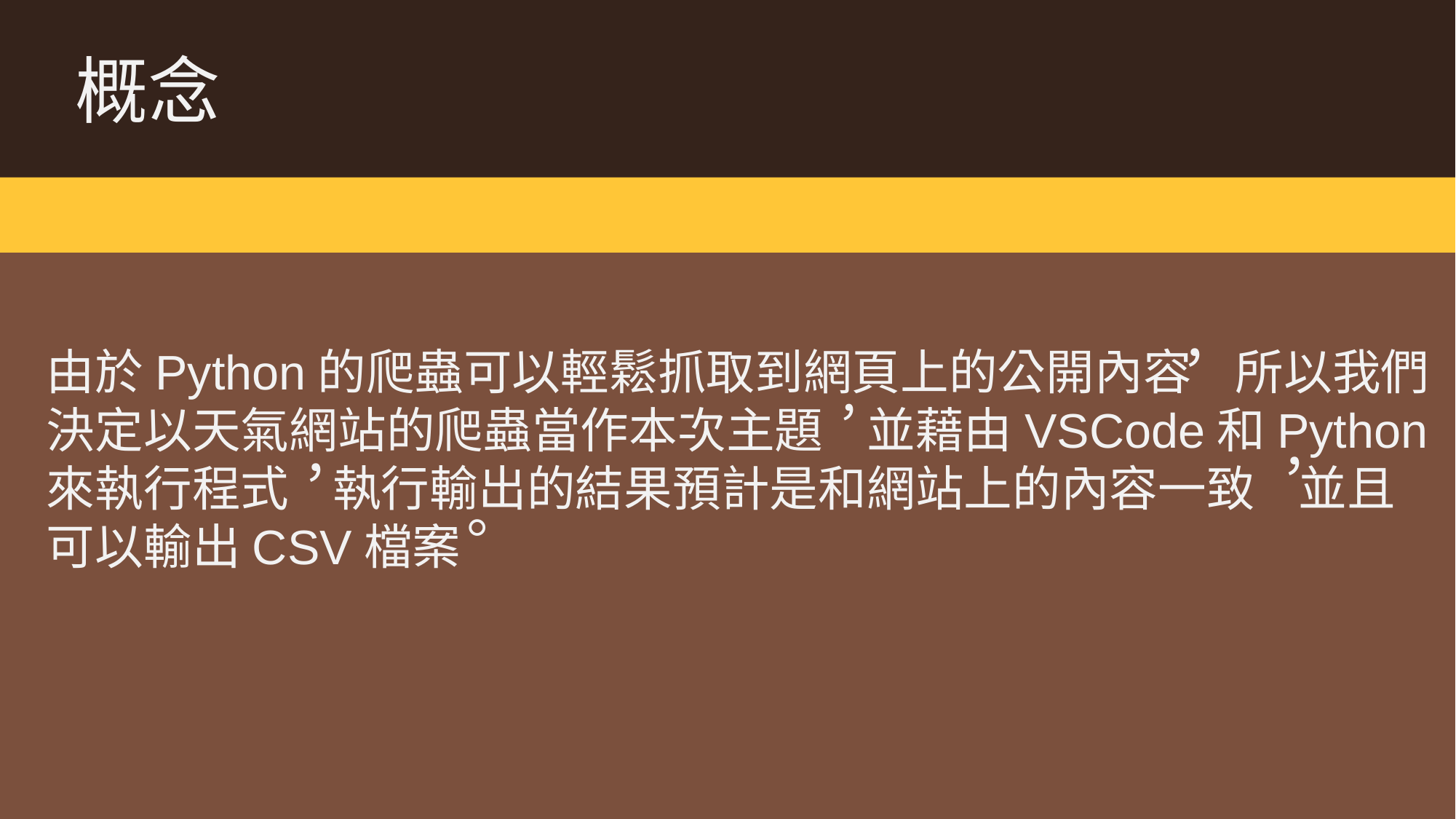

概念
，
由於Python的爬蟲可以輕鬆抓取到網頁上的公開內容    所以我們
決定以天氣網站的爬蟲當作本次主題    並藉由VSCode和Python
來執行程式    執行輸出的結果預計是和網站上的內容一致    並且
可以輸出CSV檔案
，
，
，
。